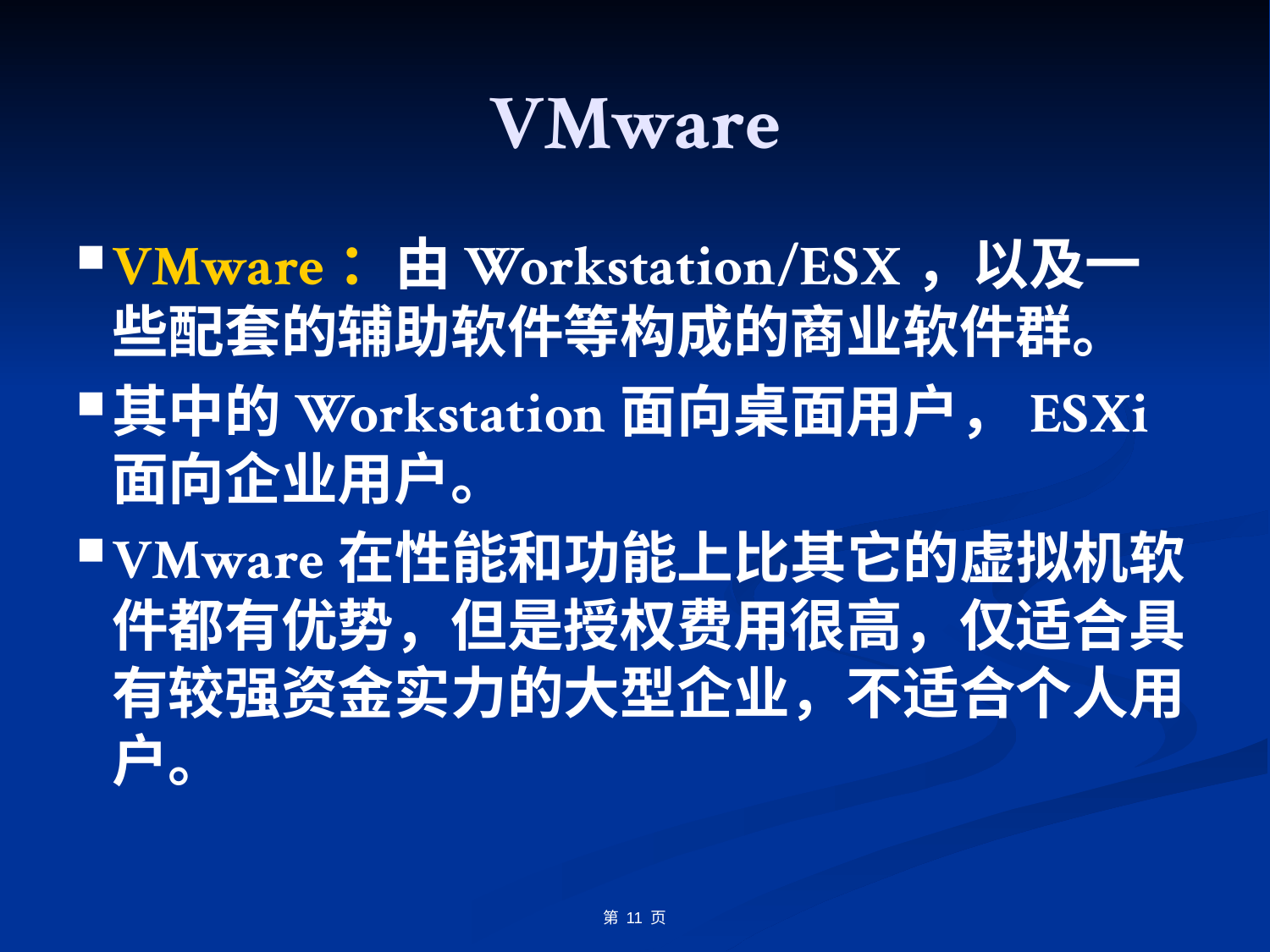

# VMware
VMware：由Workstation/ESX，以及一些配套的辅助软件等构成的商业软件群。
其中的Workstation面向桌面用户，ESXi面向企业用户。
VMware在性能和功能上比其它的虚拟机软件都有优势，但是授权费用很高，仅适合具有较强资金实力的大型企业，不适合个人用户。
第 11 页